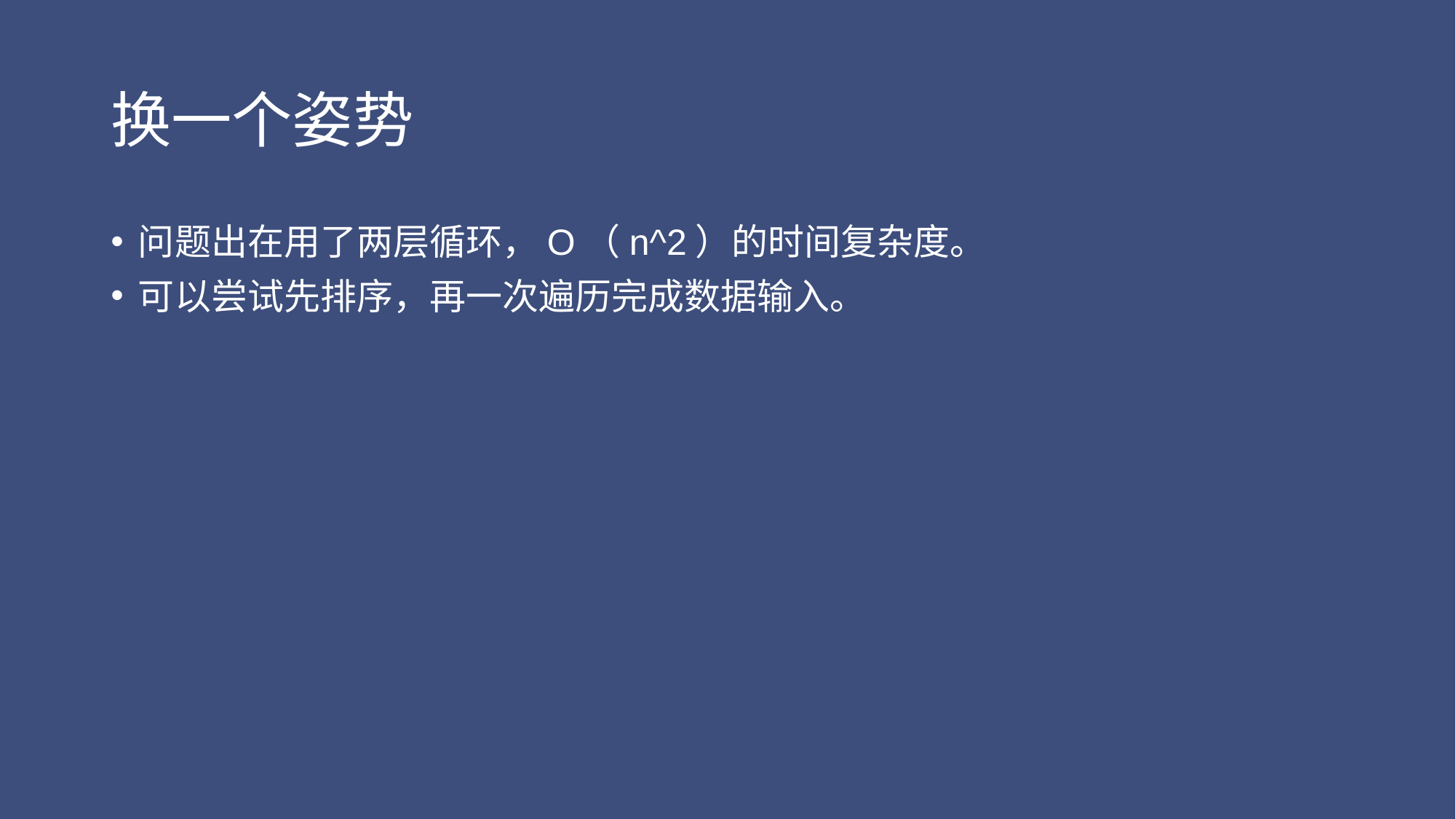

# 换一个姿势
问题出在用了两层循环，O（n^2）的时间复杂度。
可以尝试先排序，再一次遍历完成数据输入。